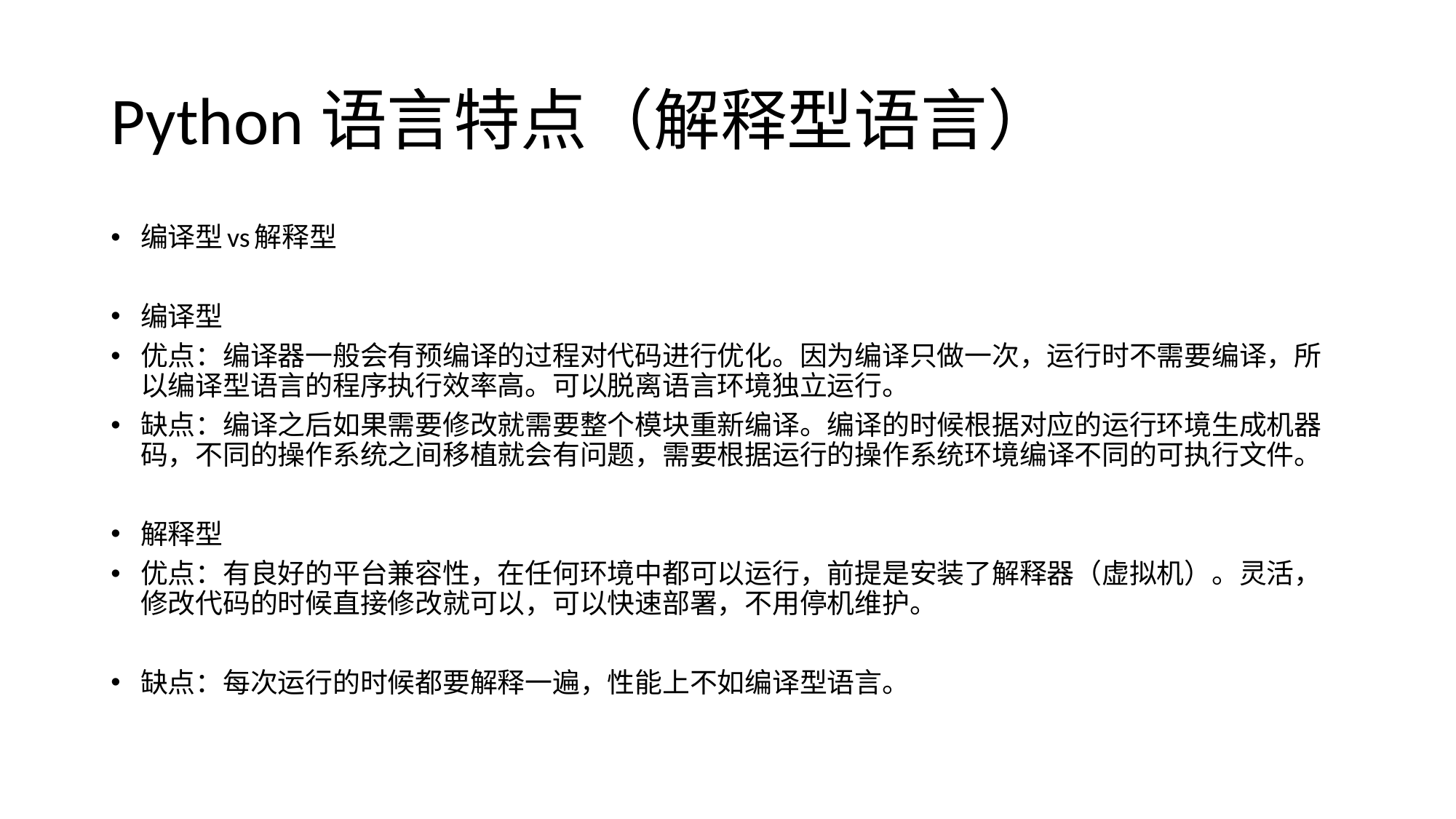

# Python语言特点（解释型语言）
编译型vs解释型

编译型
优点：编译器一般会有预编译的过程对代码进行优化。因为编译只做一次，运行时不需要编译，所以编译型语言的程序执行效率高。可以脱离语言环境独立运行。
缺点：编译之后如果需要修改就需要整个模块重新编译。编译的时候根据对应的运行环境生成机器码，不同的操作系统之间移植就会有问题，需要根据运行的操作系统环境编译不同的可执行文件。

解释型
优点：有良好的平台兼容性，在任何环境中都可以运行，前提是安装了解释器（虚拟机）。灵活，修改代码的时候直接修改就可以，可以快速部署，不用停机维护。

缺点：每次运行的时候都要解释一遍，性能上不如编译型语言。